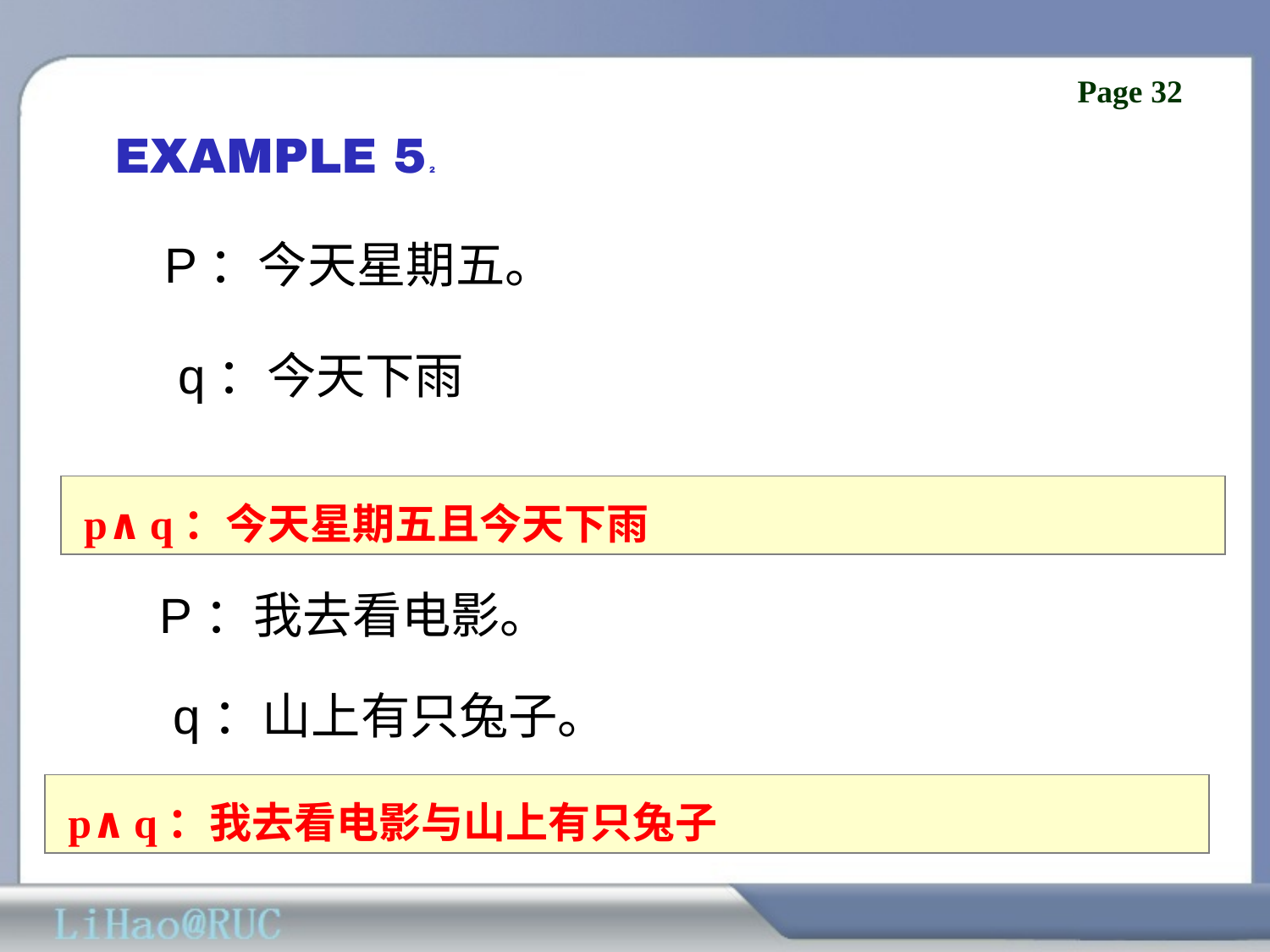

# EXAMPLE 5 2
P：今天星期五。
 q：今天下雨
 p∧q：今天星期五且今天下雨
P：我去看电影。
 q：山上有只兔子。
 p∧q：我去看电影与山上有只兔子